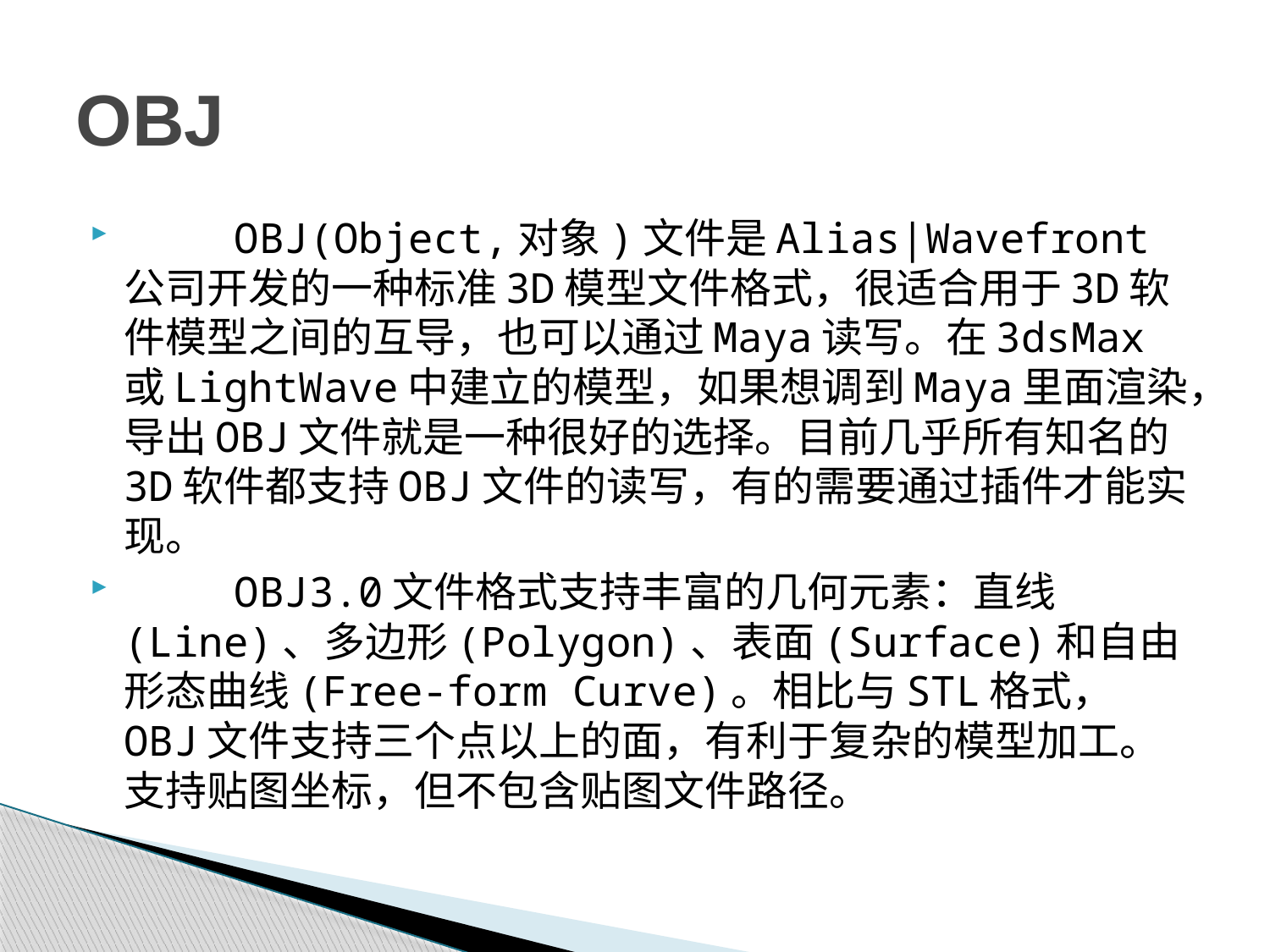

# OBJ
	OBJ(Object,对象)文件是Alias|Wavefront公司开发的一种标准3D模型文件格式，很适合用于3D软件模型之间的互导，也可以通过Maya读写。在3dsMax或LightWave中建立的模型，如果想调到Maya里面渲染，导出OBJ文件就是一种很好的选择。目前几乎所有知名的3D软件都支持OBJ文件的读写，有的需要通过插件才能实现。
	OBJ3.0文件格式支持丰富的几何元素：直线(Line)、多边形(Polygon)、表面(Surface)和自由形态曲线(Free-form Curve)。相比与STL格式， OBJ文件支持三个点以上的面，有利于复杂的模型加工。支持贴图坐标，但不包含贴图文件路径。